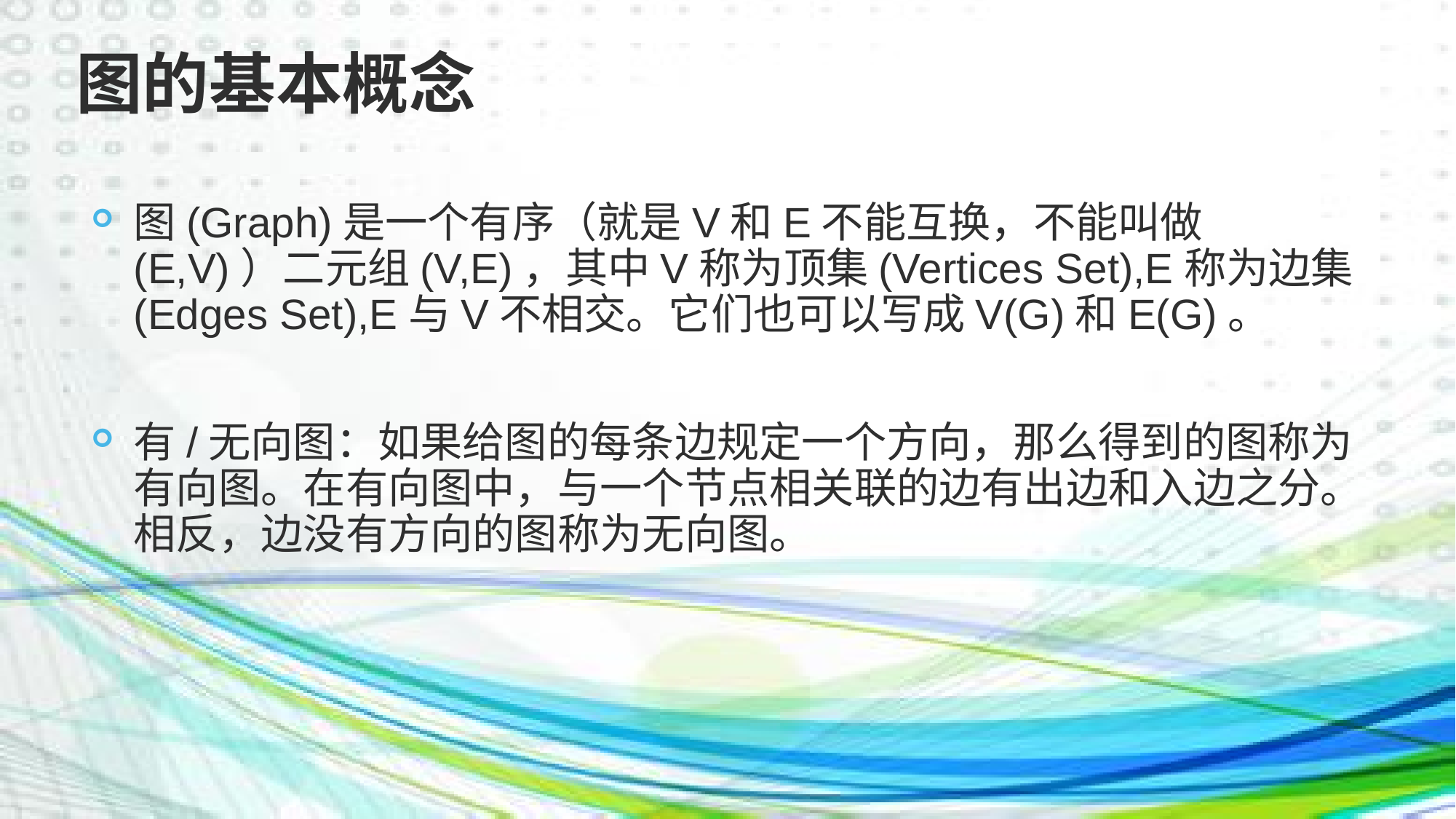

# 图的基本概念
图(Graph)是一个有序（就是V和E不能互换，不能叫做(E,V)）二元组(V,E)，其中V称为顶集(Vertices Set),E称为边集(Edges Set),E与V不相交。它们也可以写成V(G)和E(G)。

有/无向图：如果给图的每条边规定一个方向，那么得到的图称为有向图。在有向图中，与一个节点相关联的边有出边和入边之分。相反，边没有方向的图称为无向图。